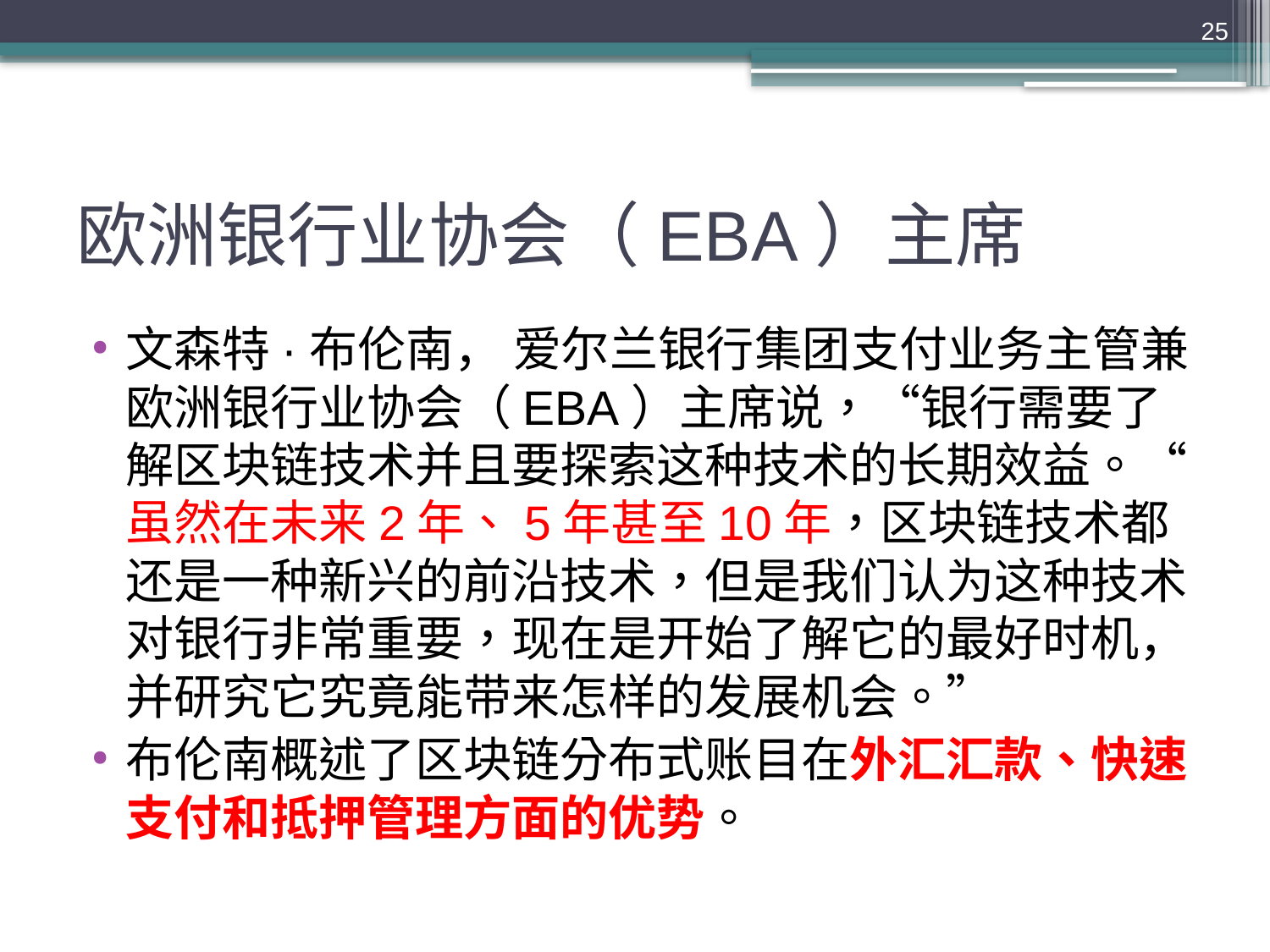

25

# 欧洲银行业协会（EBA）主席
文森特·布伦南， 爱尔兰银行集团支付业务主管兼欧洲银行业协会（EBA）主席说，“银行需要了解区块链技术并且要探索这种技术的长期效益。“虽然在未来2年、5年甚至10年，区块链技术都还是一种新兴的前沿技术，但是我们认为这种技术对银行非常重要，现在是开始了解它的最好时机，并研究它究竟能带来怎样的发展机会。”
布伦南概述了区块链分布式账目在外汇汇款、快速支付和抵押管理方面的优势。